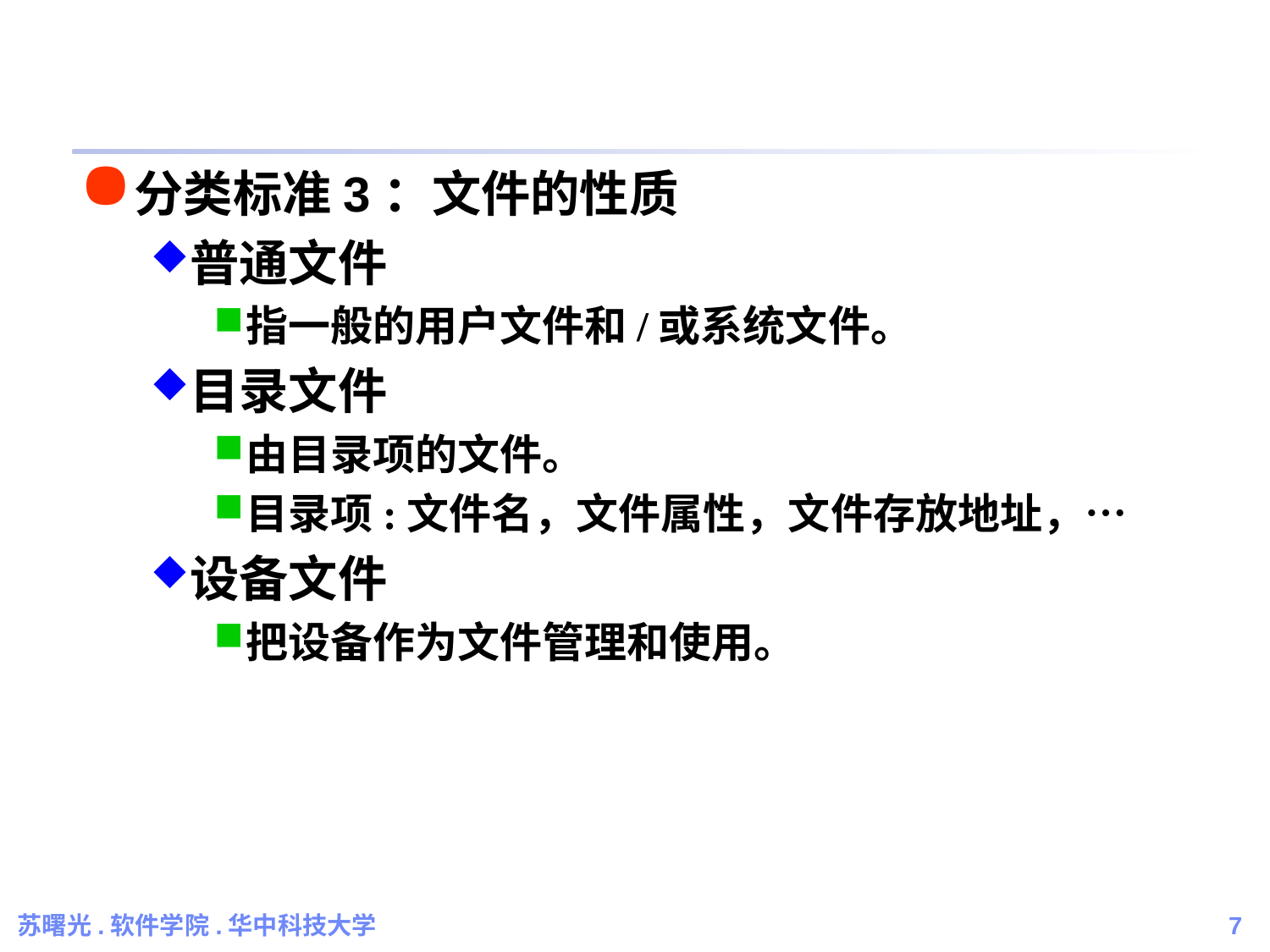

分类标准3：文件的性质
普通文件
指一般的用户文件和/或系统文件。
目录文件
由目录项的文件。
目录项:文件名，文件属性，文件存放地址，…
设备文件
把设备作为文件管理和使用。
苏曙光.软件学院.华中科技大学
7